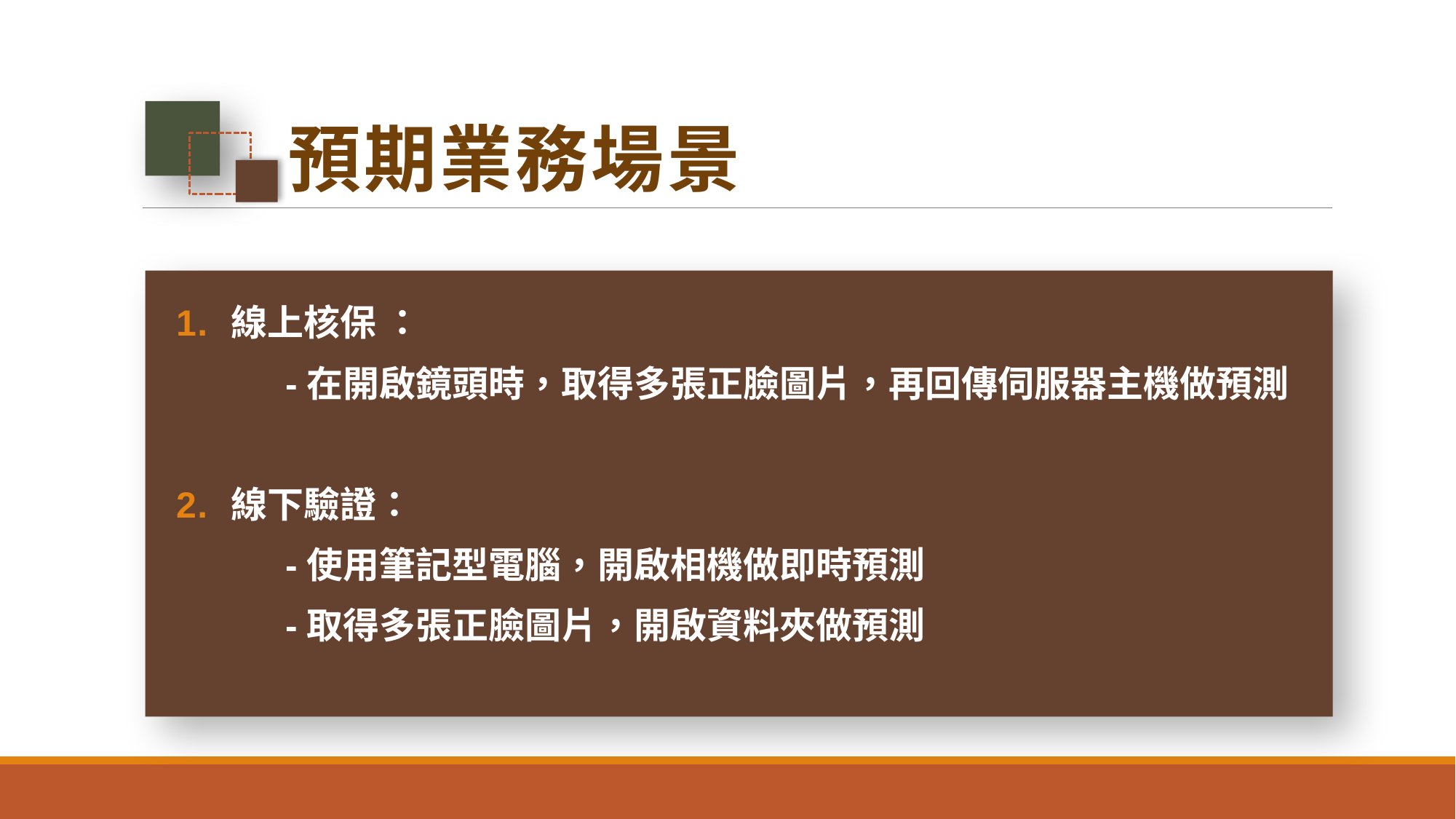

預期業務場景

線上核保 ：
	-在開啟鏡頭時，取得多張正臉圖片，再回傳伺服器主機做預測

線下驗證：
	-使用筆記型電腦，開啟相機做即時預測
	-取得多張正臉圖片，開啟資料夾做預測